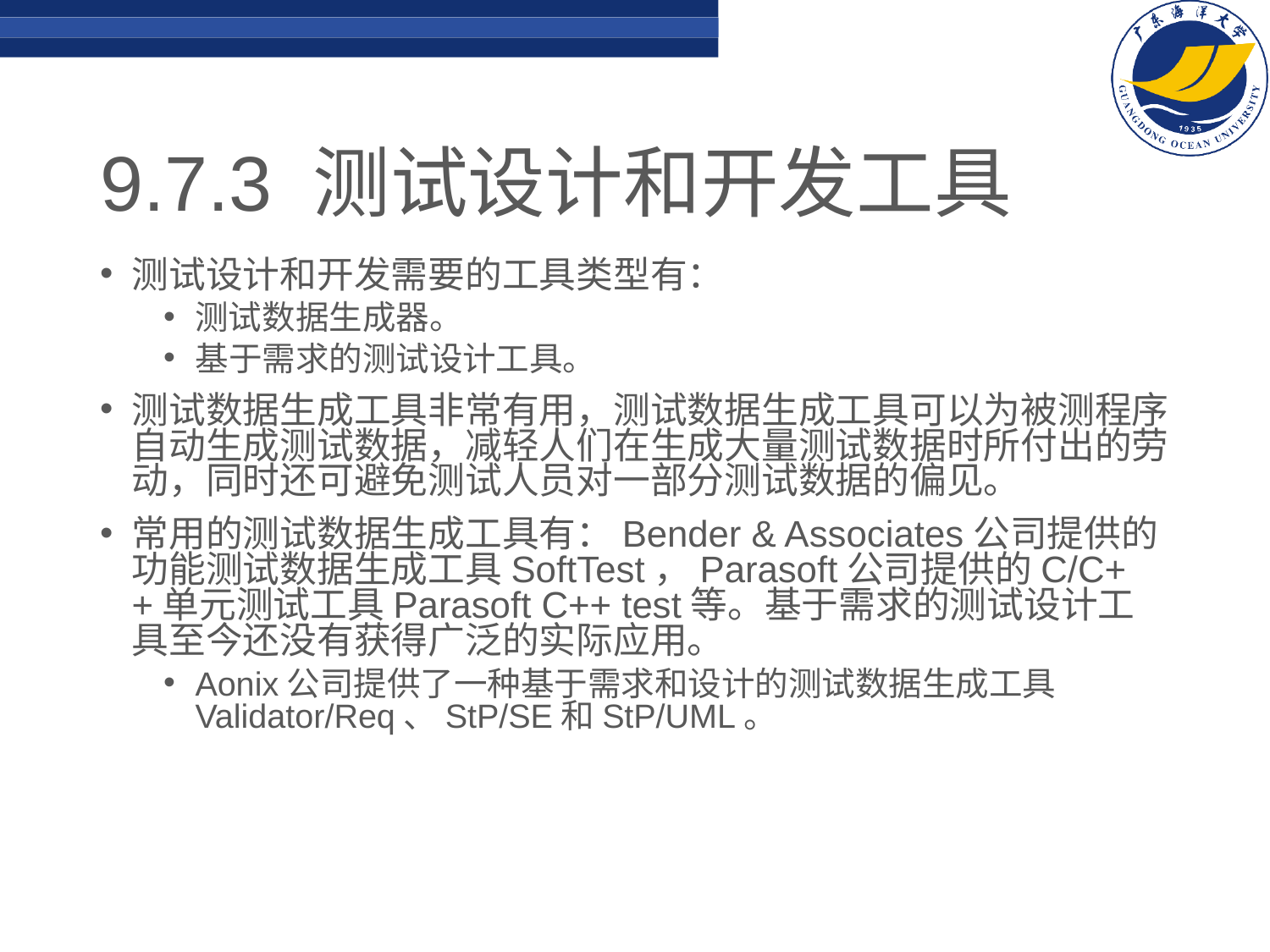

# 9.7.3 测试设计和开发工具
测试设计和开发需要的工具类型有：
测试数据生成器。
基于需求的测试设计工具。
测试数据生成工具非常有用，测试数据生成工具可以为被测程序自动生成测试数据，减轻人们在生成大量测试数据时所付出的劳动，同时还可避免测试人员对一部分测试数据的偏见。
常用的测试数据生成工具有：Bender & Associates公司提供的功能测试数据生成工具SoftTest，Parasoft公司提供的C/C++单元测试工具Parasoft C++ test等。基于需求的测试设计工具至今还没有获得广泛的实际应用。
Aonix公司提供了一种基于需求和设计的测试数据生成工具Validator/Req、StP/SE和StP/UML。
31